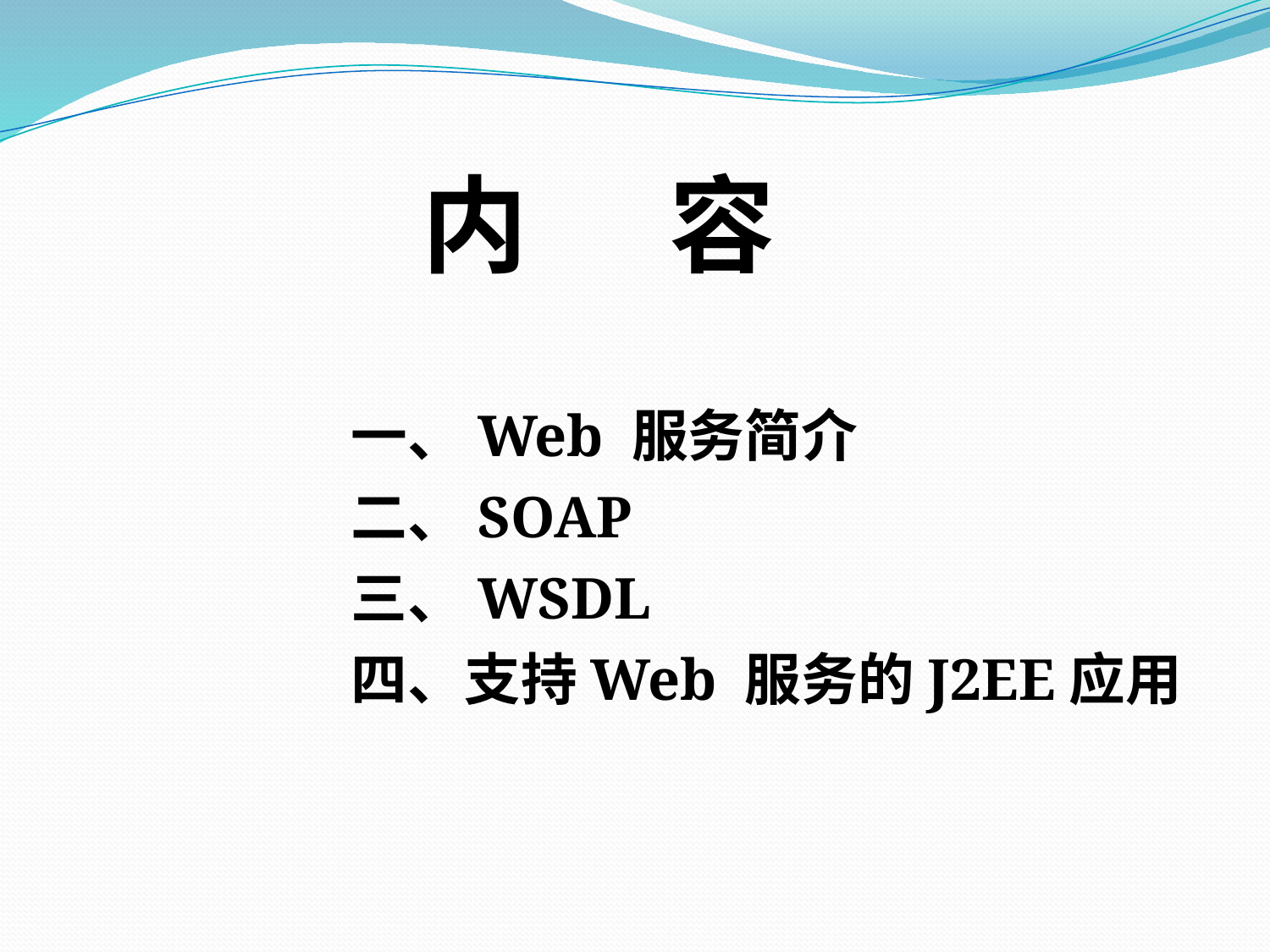

内	     容

一、Web 服务简介
二、SOAP
三、WSDL
四、支持Web 服务的J2EE应用